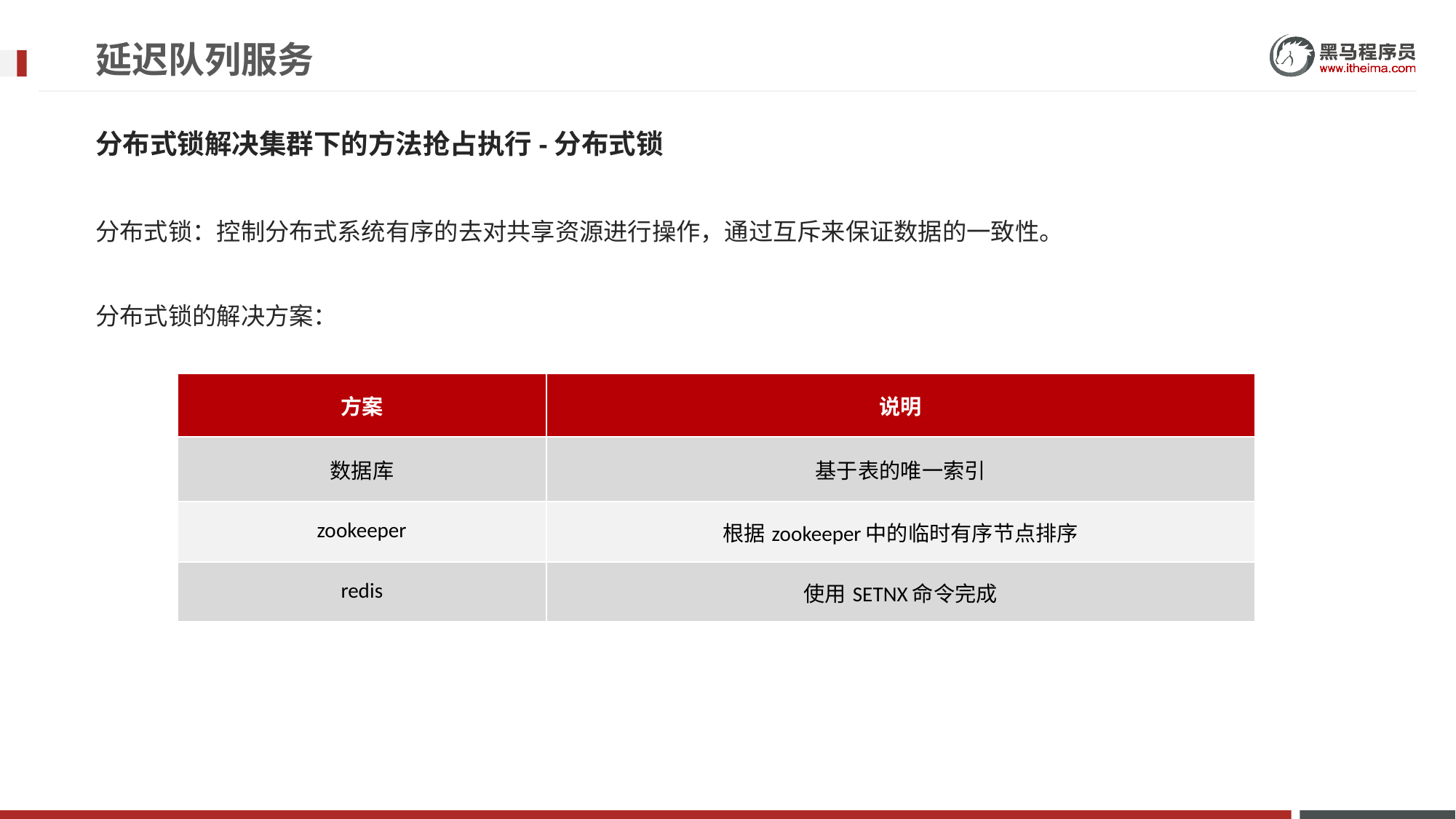

# 延迟队列服务
分布式锁解决集群下的方法抢占执行-分布式锁
分布式锁：控制分布式系统有序的去对共享资源进行操作，通过互斥来保证数据的一致性。
分布式锁的解决方案：
| 方案 | 说明 |
| --- | --- |
| 数据库 | 基于表的唯一索引 |
| zookeeper | 根据zookeeper中的临时有序节点排序 |
| redis | 使用SETNX命令完成 |